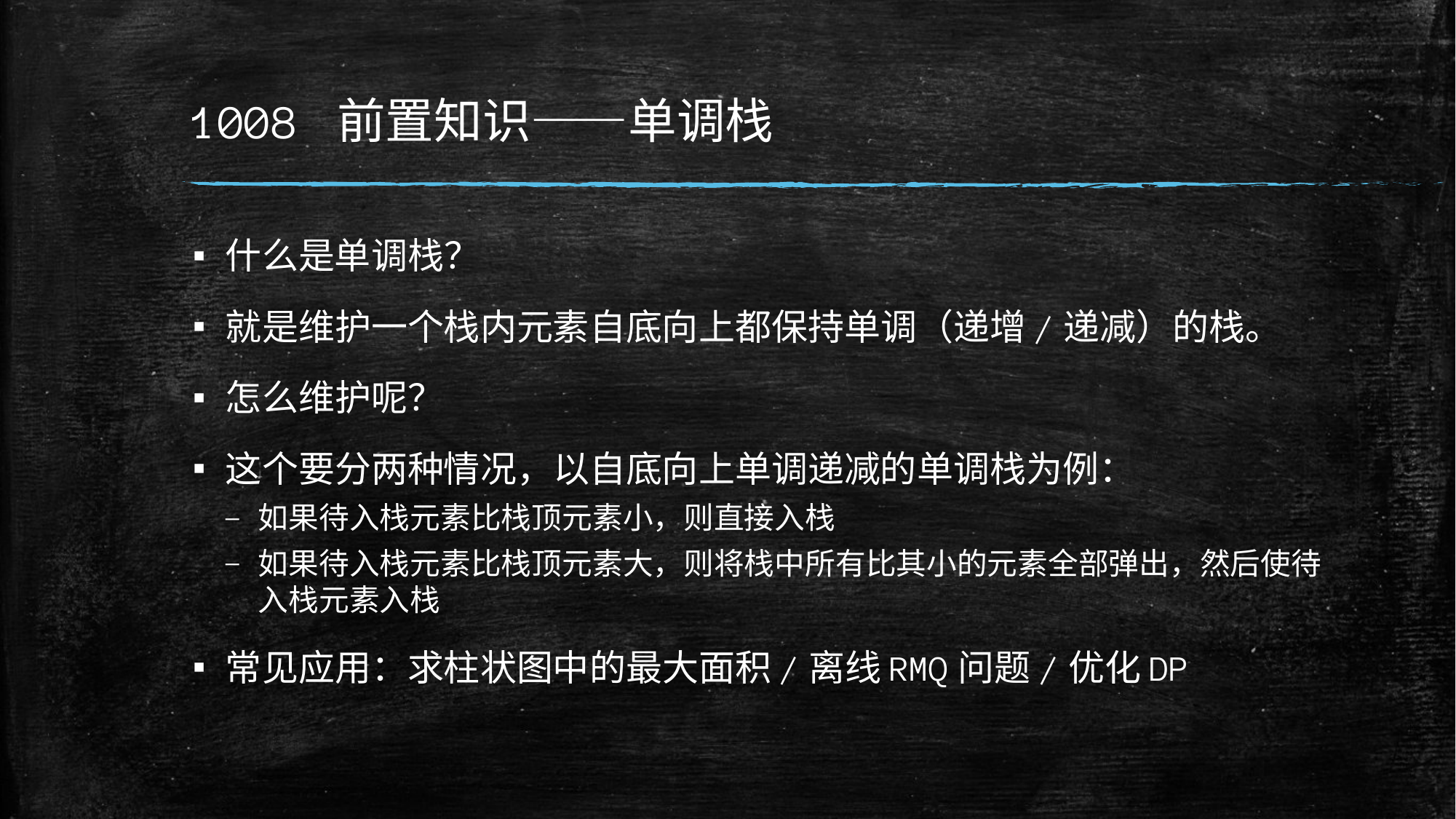

# 1008 前置知识——单调栈
什么是单调栈？
就是维护一个栈内元素自底向上都保持单调（递增/递减）的栈。
怎么维护呢？
这个要分两种情况，以自底向上单调递减的单调栈为例：
如果待入栈元素比栈顶元素小，则直接入栈
如果待入栈元素比栈顶元素大，则将栈中所有比其小的元素全部弹出，然后使待入栈元素入栈
常见应用：求柱状图中的最大面积/离线RMQ问题/优化DP